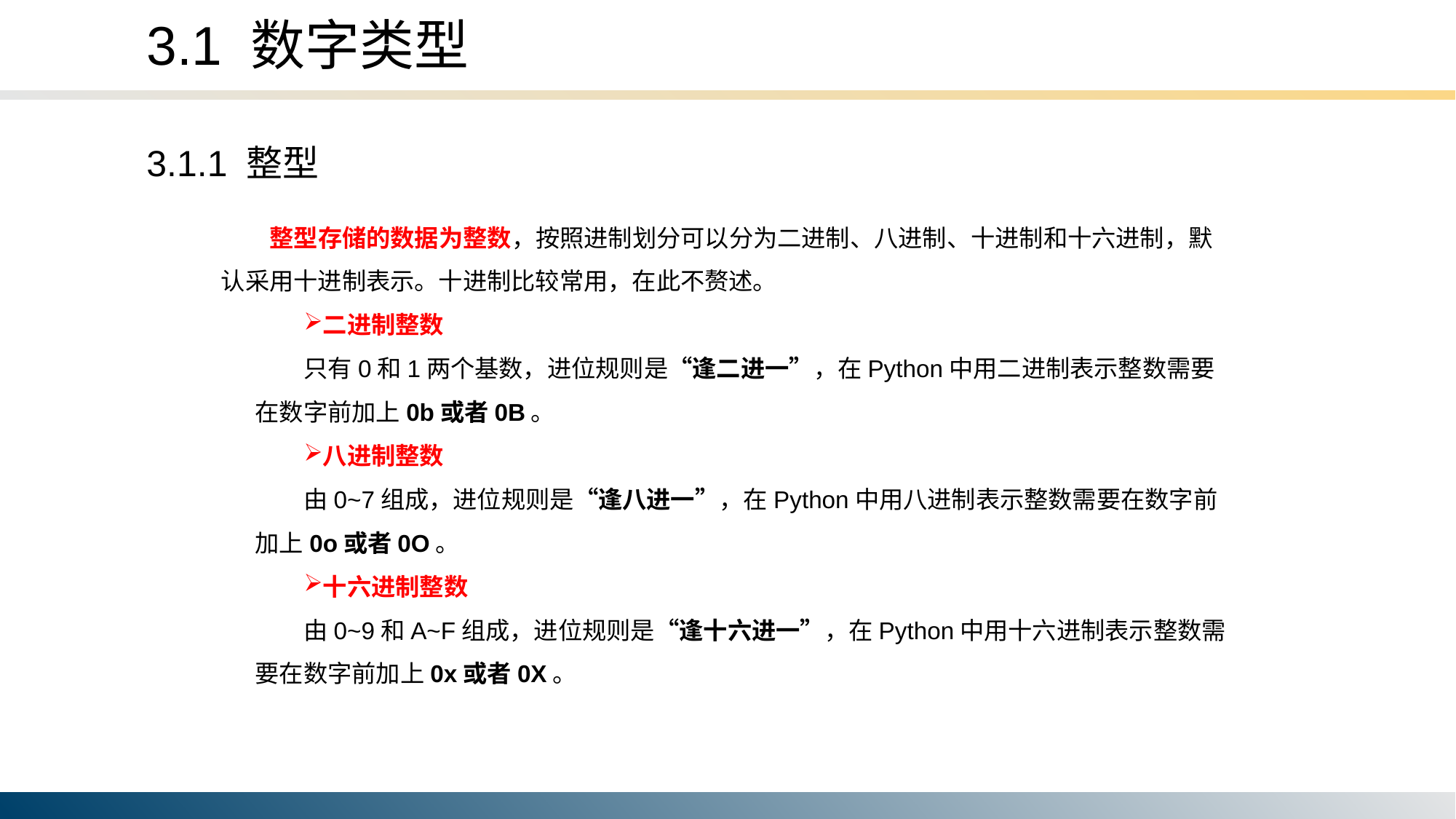

3.1 数字类型

3.1.1 整型
整型存储的数据为整数，按照进制划分可以分为二进制、八进制、十进制和十六进制，默认采用十进制表示。十进制比较常用，在此不赘述。
二进制整数
只有0和1两个基数，进位规则是“逢二进一”，在Python中用二进制表示整数需要在数字前加上0b或者0B。
八进制整数
由0~7组成，进位规则是“逢八进一”，在Python中用八进制表示整数需要在数字前加上0o或者0O。
十六进制整数
由0~9和A~F组成，进位规则是“逢十六进一”，在Python中用十六进制表示整数需要在数字前加上0x或者0X。